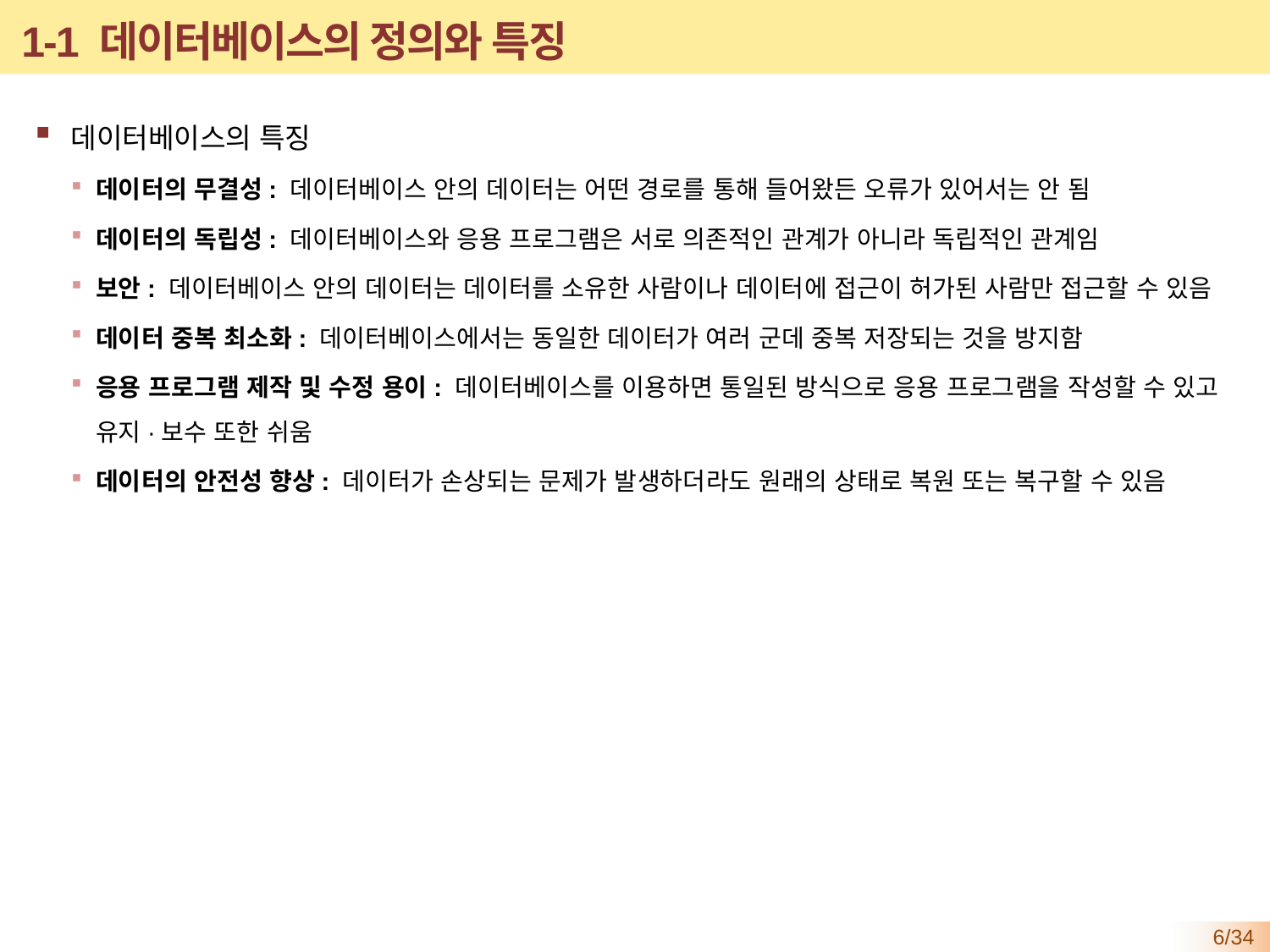

# 1-1 데이터베이스의 정의와 특징
데이터베이스의 특징
데이터의 무결성: 데이터베이스 안의 데이터는 어떤 경로를 통해 들어왔든 오류가 있어서는 안 됨
데이터의 독립성: 데이터베이스와 응용 프로그램은 서로 의존적인 관계가 아니라 독립적인 관계임
보안: 데이터베이스 안의 데이터는 데이터를 소유한 사람이나 데이터에 접근이 허가된 사람만 접근할 수 있음
데이터 중복 최소화: 데이터베이스에서는 동일한 데이터가 여러 군데 중복 저장되는 것을 방지함
응용 프로그램 제작 및 수정 용이: 데이터베이스를 이용하면 통일된 방식으로 응용 프로그램을 작성할 수 있고 유지·보수 또한 쉬움
데이터의 안전성 향상: 데이터가 손상되는 문제가 발생하더라도 원래의 상태로 복원 또는 복구할 수 있음